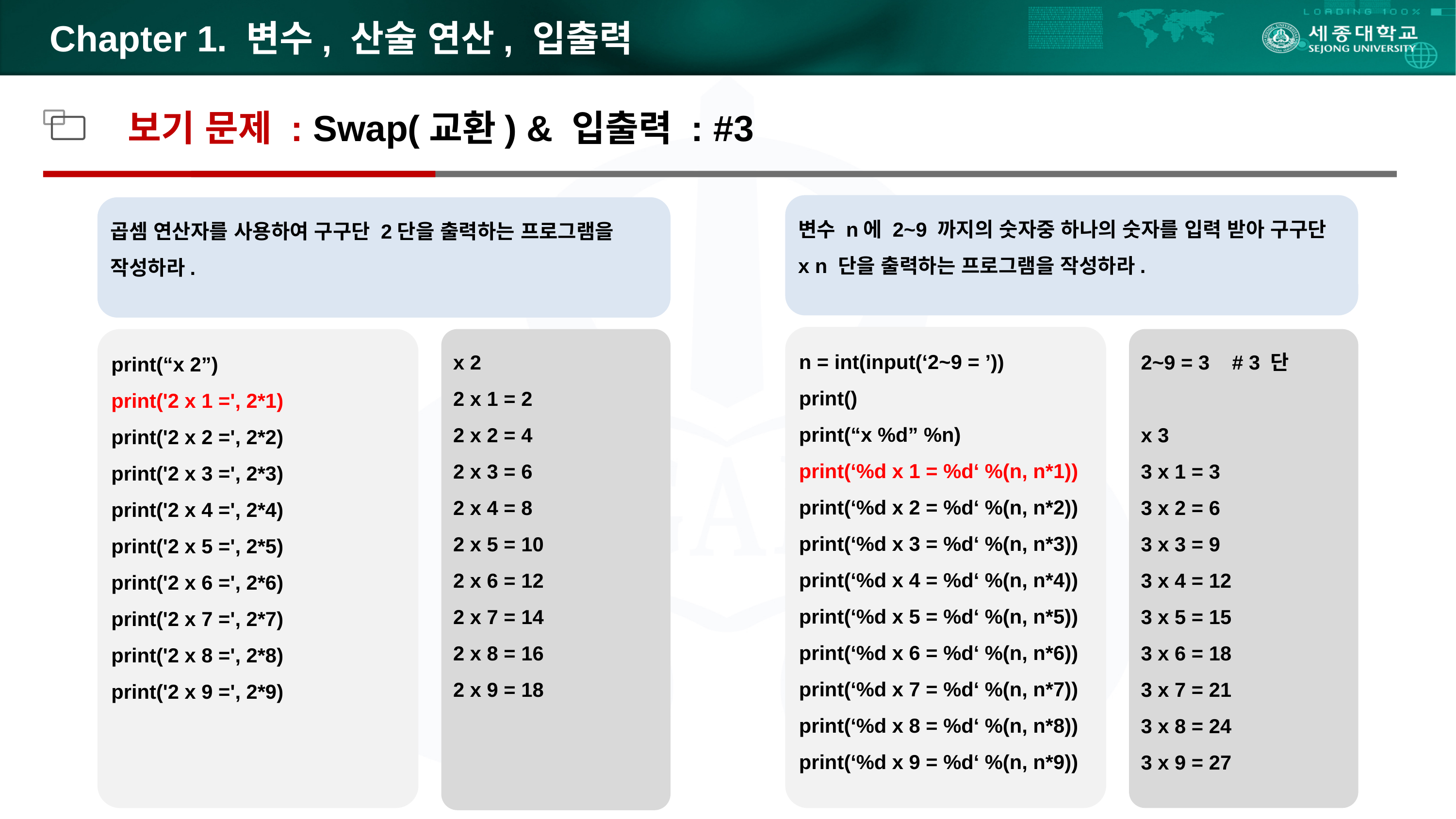

# Chapter 1. 변수, 산술 연산, 입출력
보기 문제 : Swap(교환) & 입출력 : #3
변수 n에 2~9 까지의 숫자중 하나의 숫자를 입력 받아 구구단 x n 단을 출력하는 프로그램을 작성하라.
곱셈 연산자를 사용하여 구구단 2단을 출력하는 프로그램을 작성하라.
n = int(input(‘2~9 = ’))
print()
print(“x %d” %n)
print(‘%d x 1 = %d‘ %(n, n*1))
print(‘%d x 2 = %d‘ %(n, n*2))
print(‘%d x 3 = %d‘ %(n, n*3))
print(‘%d x 4 = %d‘ %(n, n*4))
print(‘%d x 5 = %d‘ %(n, n*5))
print(‘%d x 6 = %d‘ %(n, n*6))
print(‘%d x 7 = %d‘ %(n, n*7))
print(‘%d x 8 = %d‘ %(n, n*8))
print(‘%d x 9 = %d‘ %(n, n*9))
2~9 = 3    # 3 단

x 3
3 x 1 = 3
3 x 2 = 6
3 x 3 = 9
3 x 4 = 12
3 x 5 = 15
3 x 6 = 18
3 x 7 = 21
3 x 8 = 24
3 x 9 = 27

print(“x 2”)
print('2 x 1 =', 2*1)
print('2 x 2 =', 2*2)
print('2 x 3 =', 2*3)
print('2 x 4 =', 2*4)
print('2 x 5 =', 2*5)
print('2 x 6 =', 2*6)
print('2 x 7 =', 2*7)
print('2 x 8 =', 2*8)
print('2 x 9 =', 2*9)
x 2
2 x 1 = 2
2 x 2 = 4
2 x 3 = 6
2 x 4 = 8
2 x 5 = 10
2 x 6 = 12
2 x 7 = 14
2 x 8 = 16
2 x 9 = 18